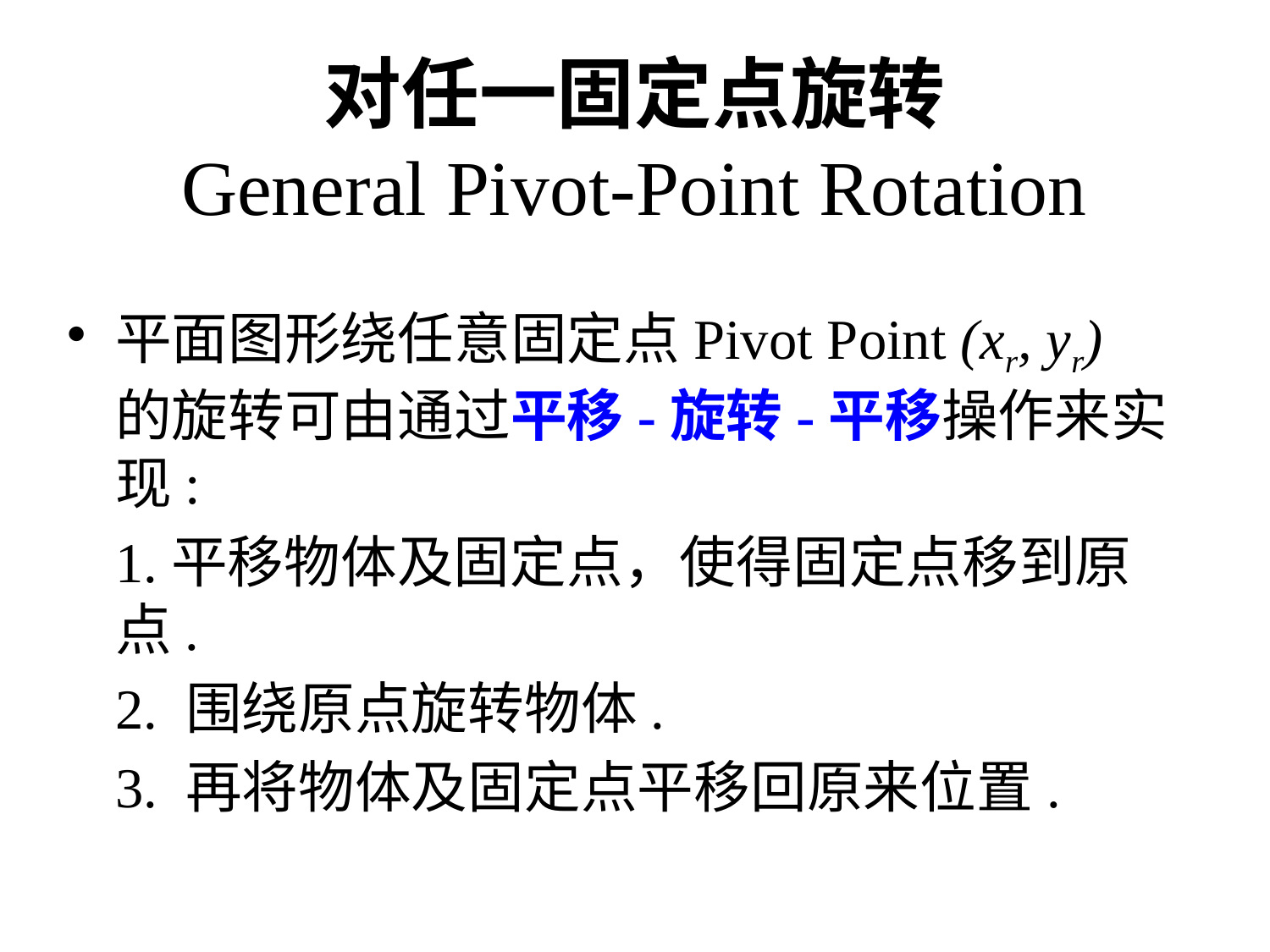

# 对任一固定点旋转 General Pivot-Point Rotation
平面图形绕任意固定点Pivot Point (xr, yr) 的旋转可由通过平移-旋转-平移操作来实现:
	1.平移物体及固定点，使得固定点移到原点.
	2. 围绕原点旋转物体.
	3. 再将物体及固定点平移回原来位置.